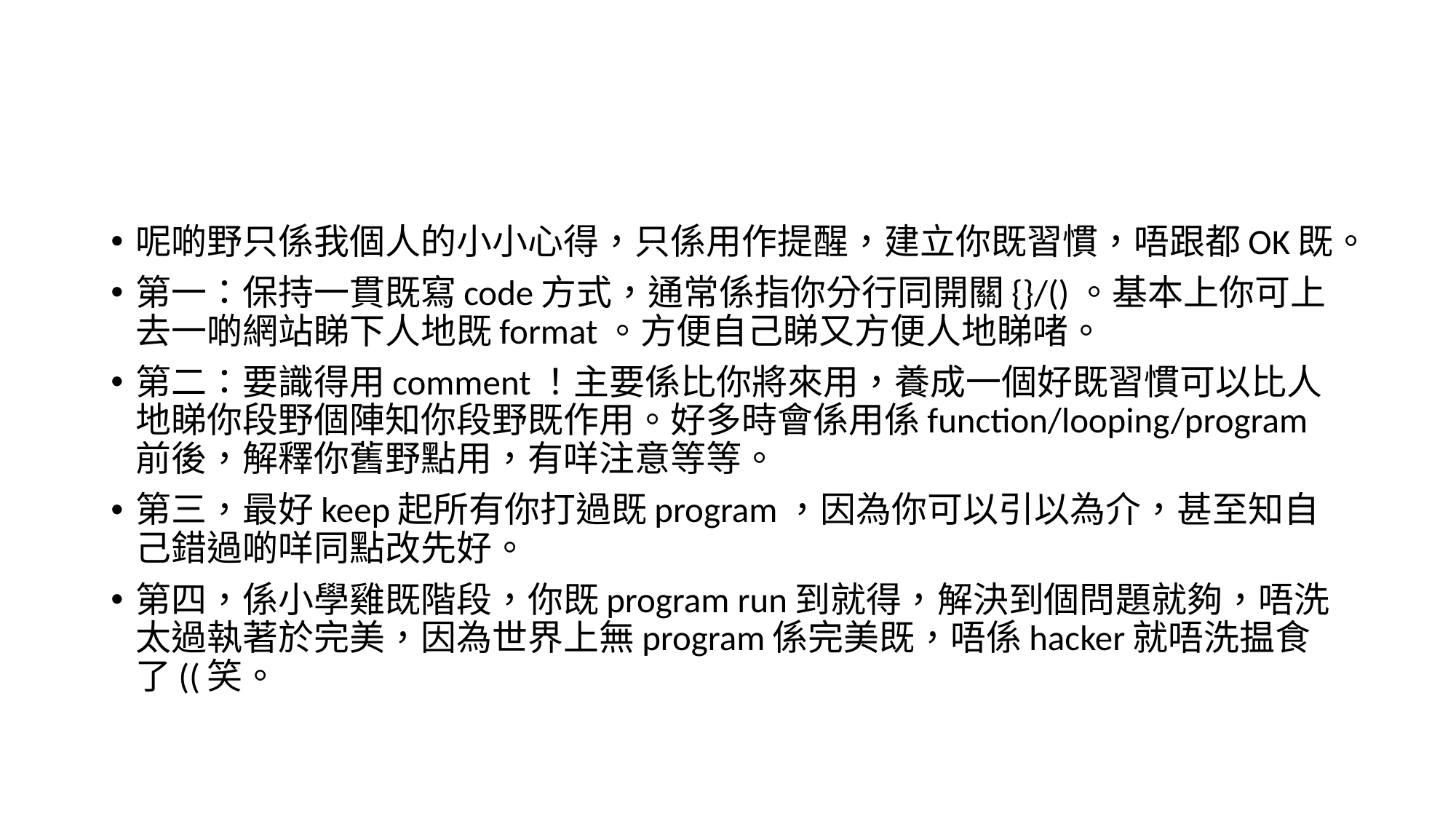

#
呢啲野只係我個人的小小心得，只係用作提醒，建立你既習慣，唔跟都OK既。
第一：保持一貫既寫code方式，通常係指你分行同開關{}/()。基本上你可上去一啲網站睇下人地既format。方便自己睇又方便人地睇啫。
第二：要識得用comment！主要係比你將來用，養成一個好既習慣可以比人地睇你段野個陣知你段野既作用。好多時會係用係function/looping/program前後，解釋你舊野點用，有咩注意等等。
第三，最好keep起所有你打過既program，因為你可以引以為介，甚至知自己錯過啲咩同點改先好。
第四，係小學雞既階段，你既program run到就得，解決到個問題就夠，唔洗太過執著於完美，因為世界上無program係完美既，唔係hacker就唔洗揾食了((笑。